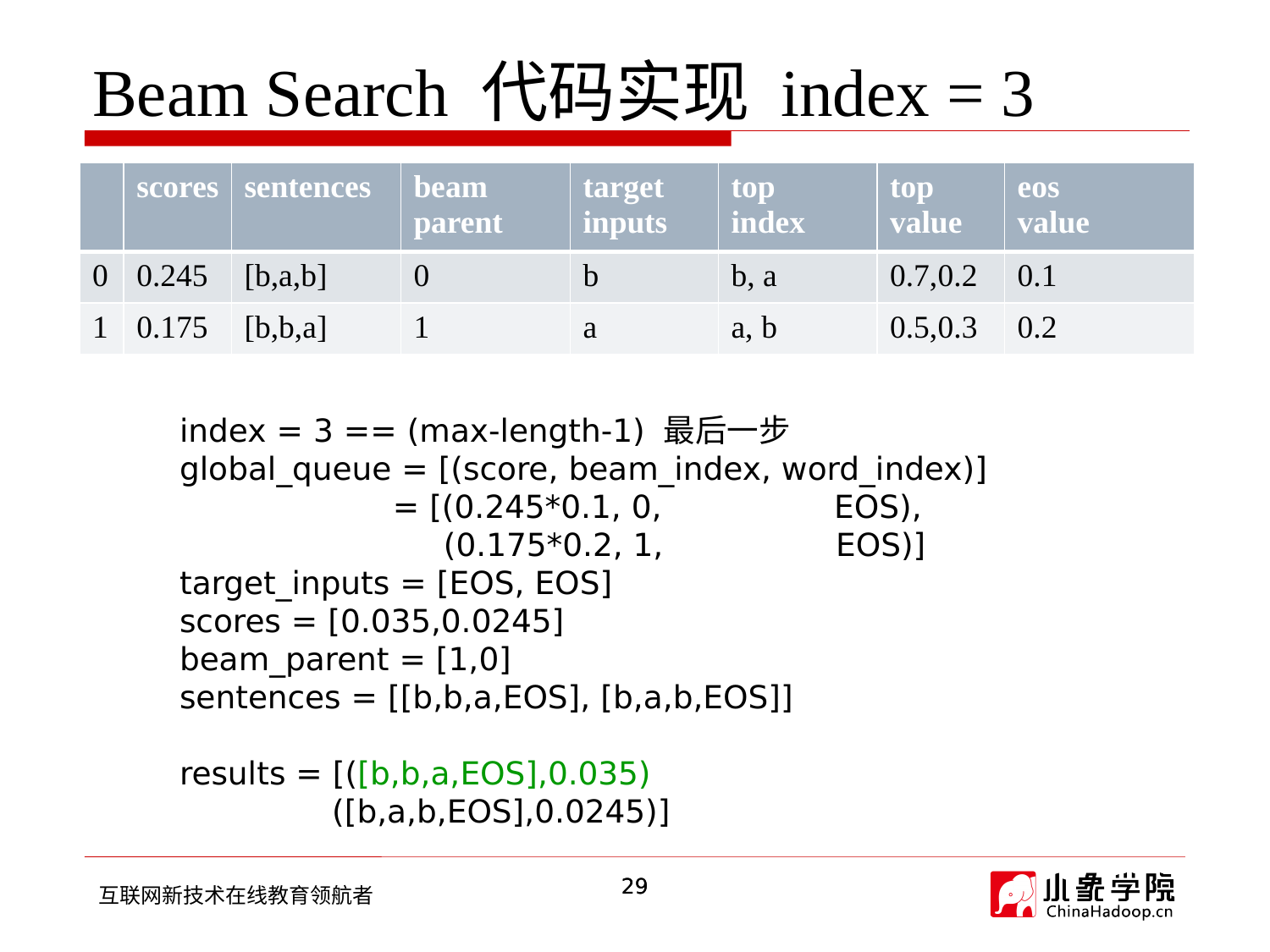

# Beam Search 代码实现 index = 3
|  | scores | sentences | beam parent | target inputs | top index | top value | eos value |
| --- | --- | --- | --- | --- | --- | --- | --- |
| 0 | 0.245 | [b,a,b] | 0 | b | b, a | 0.7,0.2 | 0.1 |
| 1 | 0.175 | [b,b,a] | 1 | a | a, b | 0.5,0.3 | 0.2 |
index = 3 == (max-length-1) 最后一步
global_queue = [(score, beam_index, word_index)]
                     = [(0.245*0.1, 0,                 EOS),
                          (0.175*0.2, 1,                 EOS)]
target_inputs = [EOS, EOS]
scores = [0.035,0.0245]
beam_parent = [1,0]
sentences = [[b,b,a,EOS], [b,a,b,EOS]]

results = [([b,b,a,EOS],0.035)
               ([b,a,b,EOS],0.0245)]

29
29